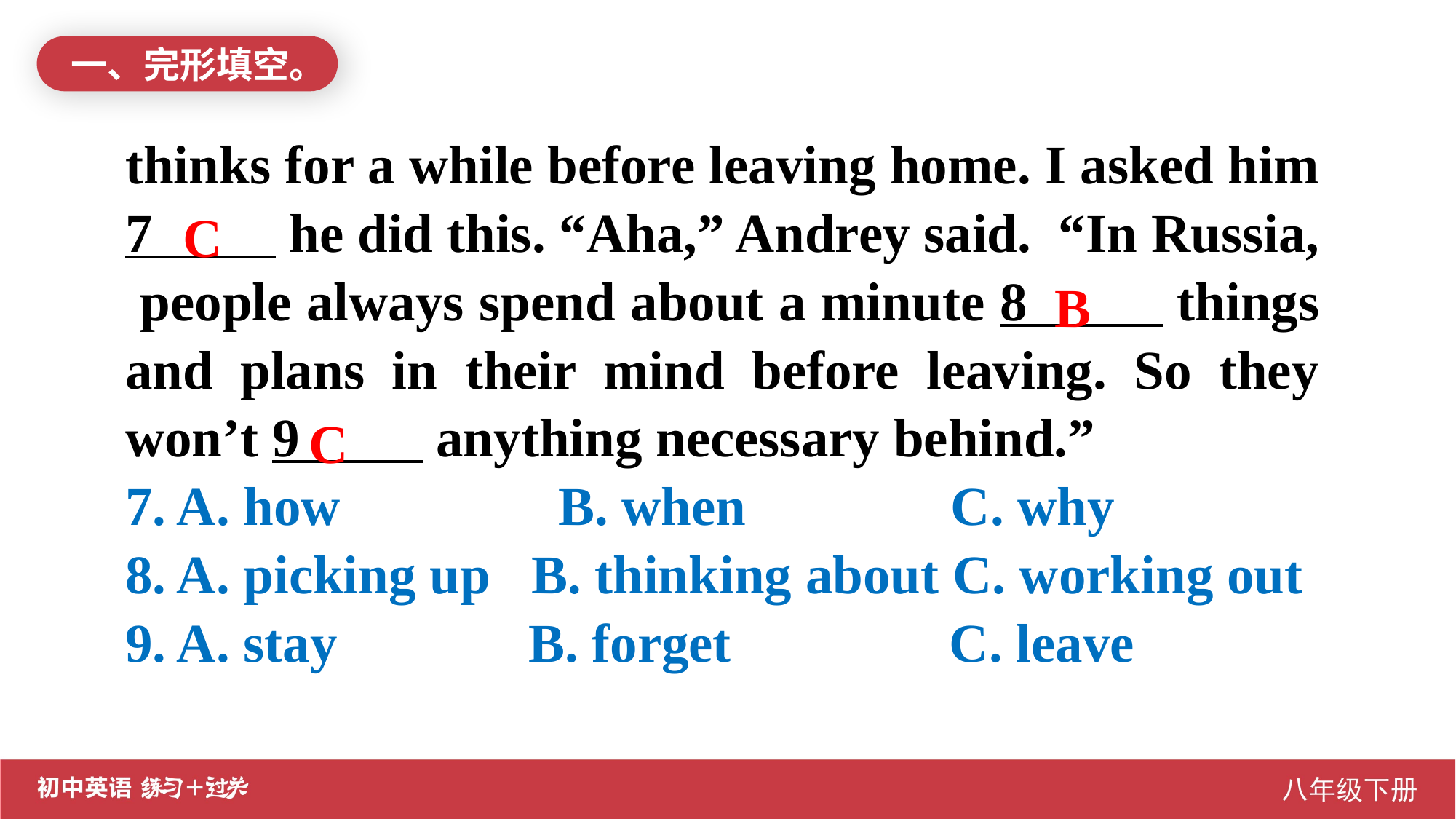

一、完形填空。
thinks for a while before leaving home. I asked him 7          he did this. “Aha,” Andrey said.  “In Russia,  people always spend about a minute 8          things and plans in their mind before leaving. So they won’t 9          anything necessary behind.”
7. A. how                B. when               C. why
8. A. picking up   B. thinking about C. working out
9. A. stay              B. forget                C. leave
C
B
C